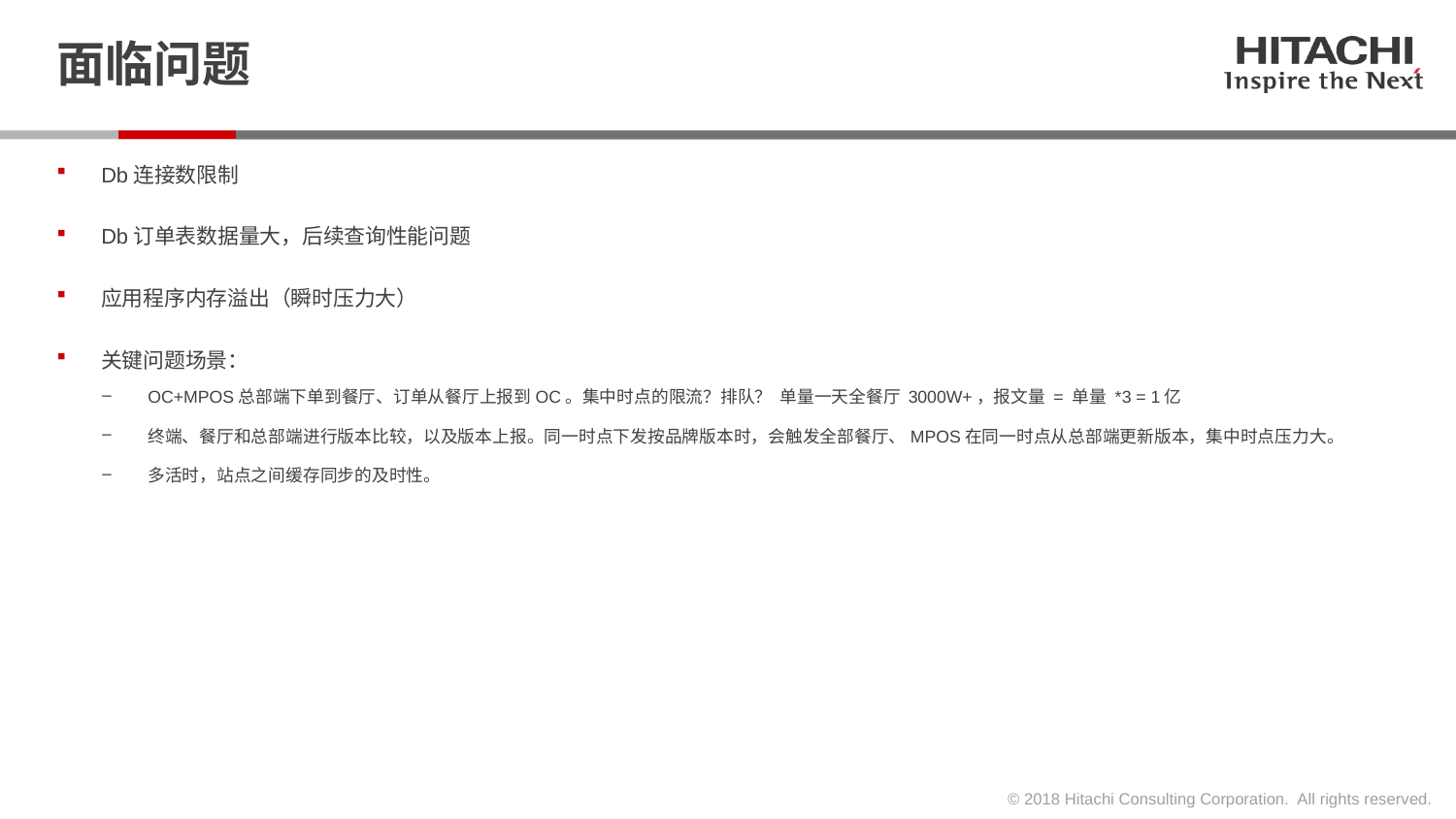

# 面临问题
Db连接数限制
Db订单表数据量大，后续查询性能问题
应用程序内存溢出（瞬时压力大）
关键问题场景：
OC+MPOS总部端下单到餐厅、订单从餐厅上报到OC。集中时点的限流？排队？  单量一天全餐厅 3000W+，报文量 = 单量 *3 = 1亿
终端、餐厅和总部端进行版本比较，以及版本上报。同一时点下发按品牌版本时，会触发全部餐厅、MPOS在同一时点从总部端更新版本，集中时点压力大。
多活时，站点之间缓存同步的及时性。